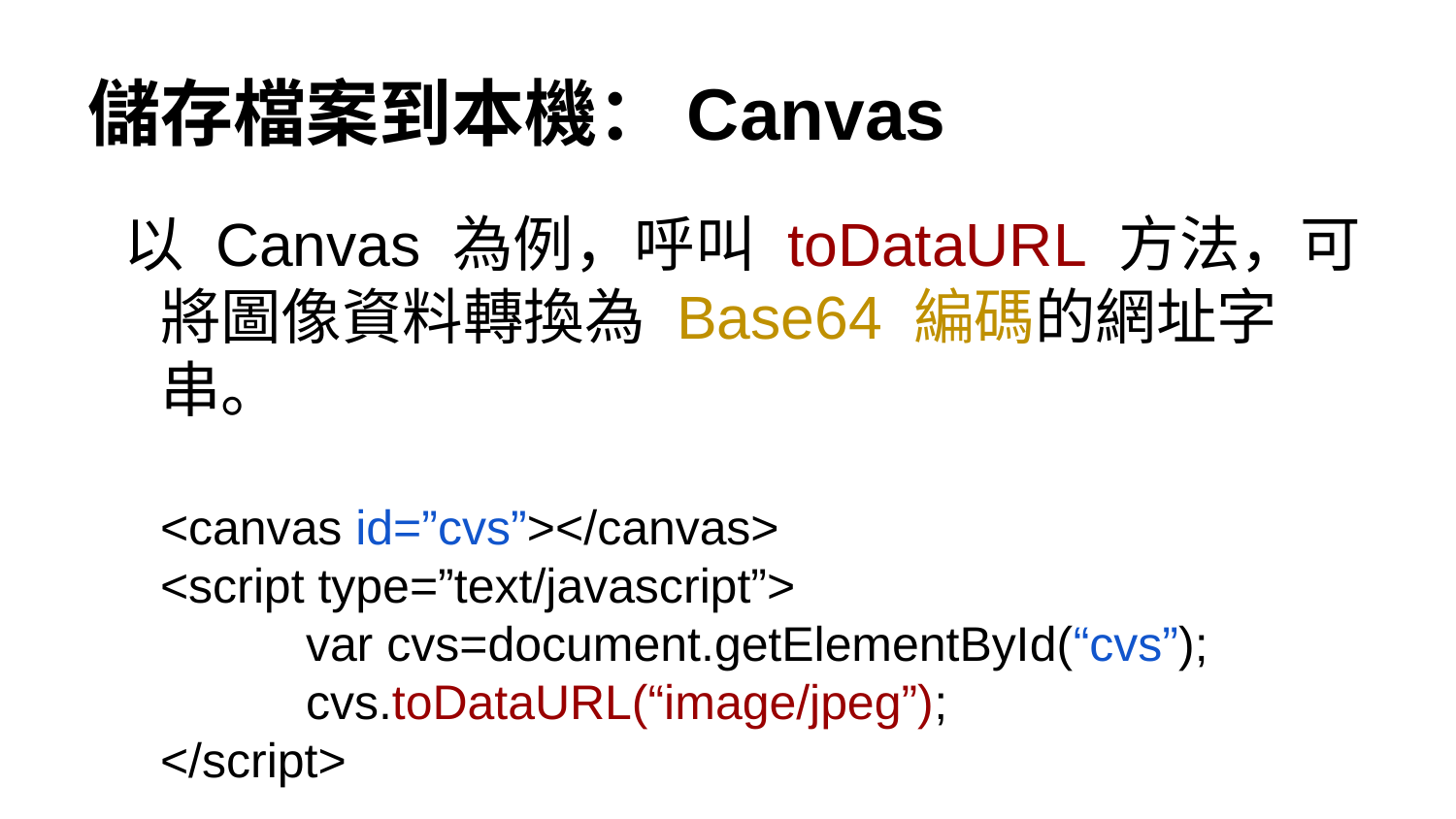

# 儲存檔案到本機：Canvas
以 Canvas 為例，呼叫 toDataURL 方法，可將圖像資料轉換為 Base64 編碼的網址字串。
<canvas id=”cvs”></canvas>
<script type=”text/javascript”>
	var cvs=document.getElementById(“cvs”);
	cvs.toDataURL(“image/jpeg”);
</script>